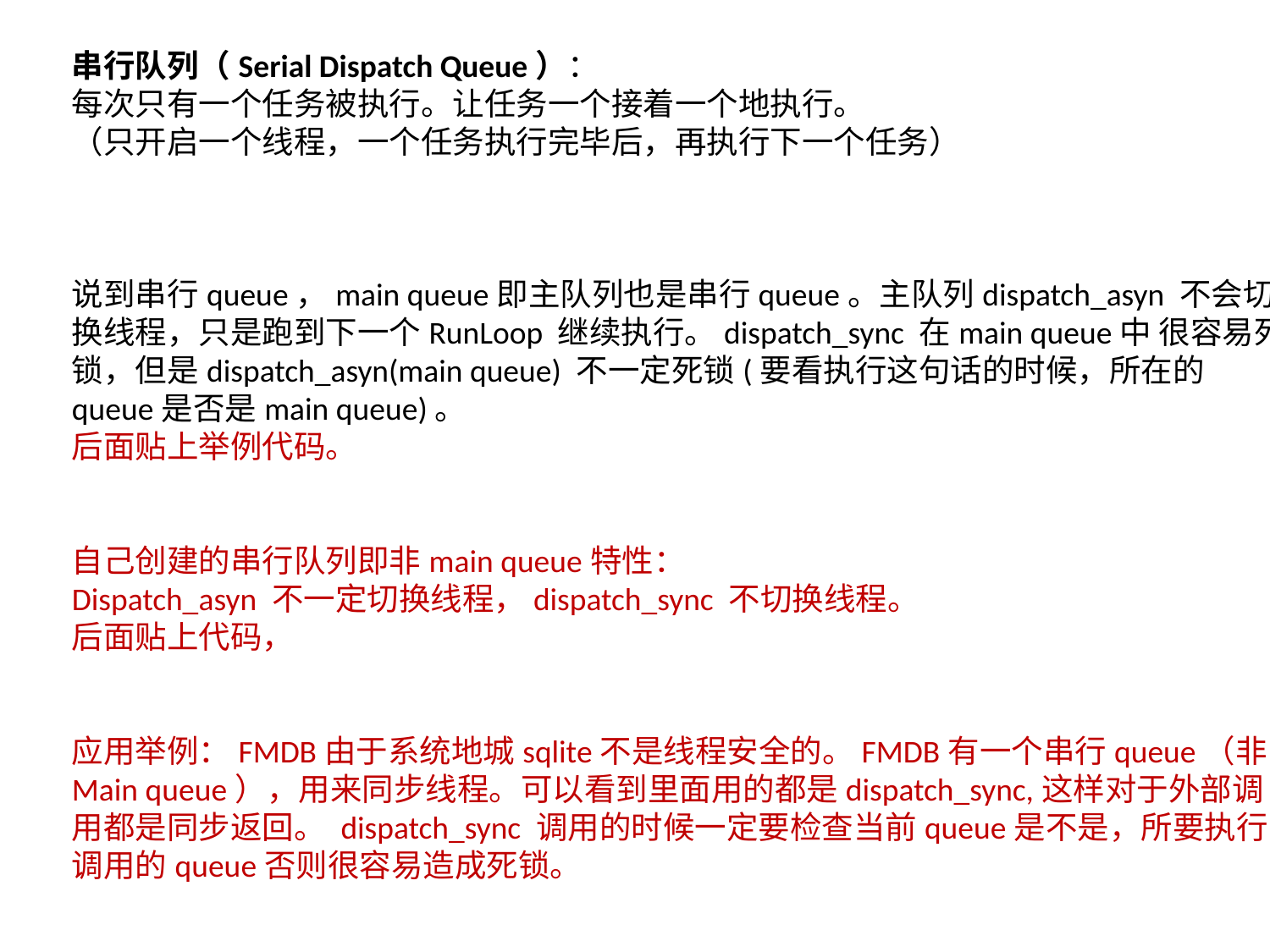

串行队列（Serial Dispatch Queue）：
每次只有一个任务被执行。让任务一个接着一个地执行。
（只开启一个线程，一个任务执行完毕后，再执行下一个任务）

说到串行queue，main queue即主队列也是串行queue。主队列dispatch_asyn 不会切换线程，只是跑到下一个RunLoop 继续执行。dispatch_sync 在main queue中 很容易死锁，但是dispatch_asyn(main queue) 不一定死锁(要看执行这句话的时候，所在的queue是否是main queue)。
后面贴上举例代码。

自己创建的串行队列即非main queue特性：
Dispatch_asyn 不一定切换线程，dispatch_sync 不切换线程。
后面贴上代码，

应用举例：FMDB由于系统地城sqlite不是线程安全的。FMDB有一个串行queue（非Main queue），用来同步线程。可以看到里面用的都是dispatch_sync,这样对于外部调用都是同步返回。 dispatch_sync 调用的时候一定要检查当前queue是不是，所要执行调用的queue否则很容易造成死锁。